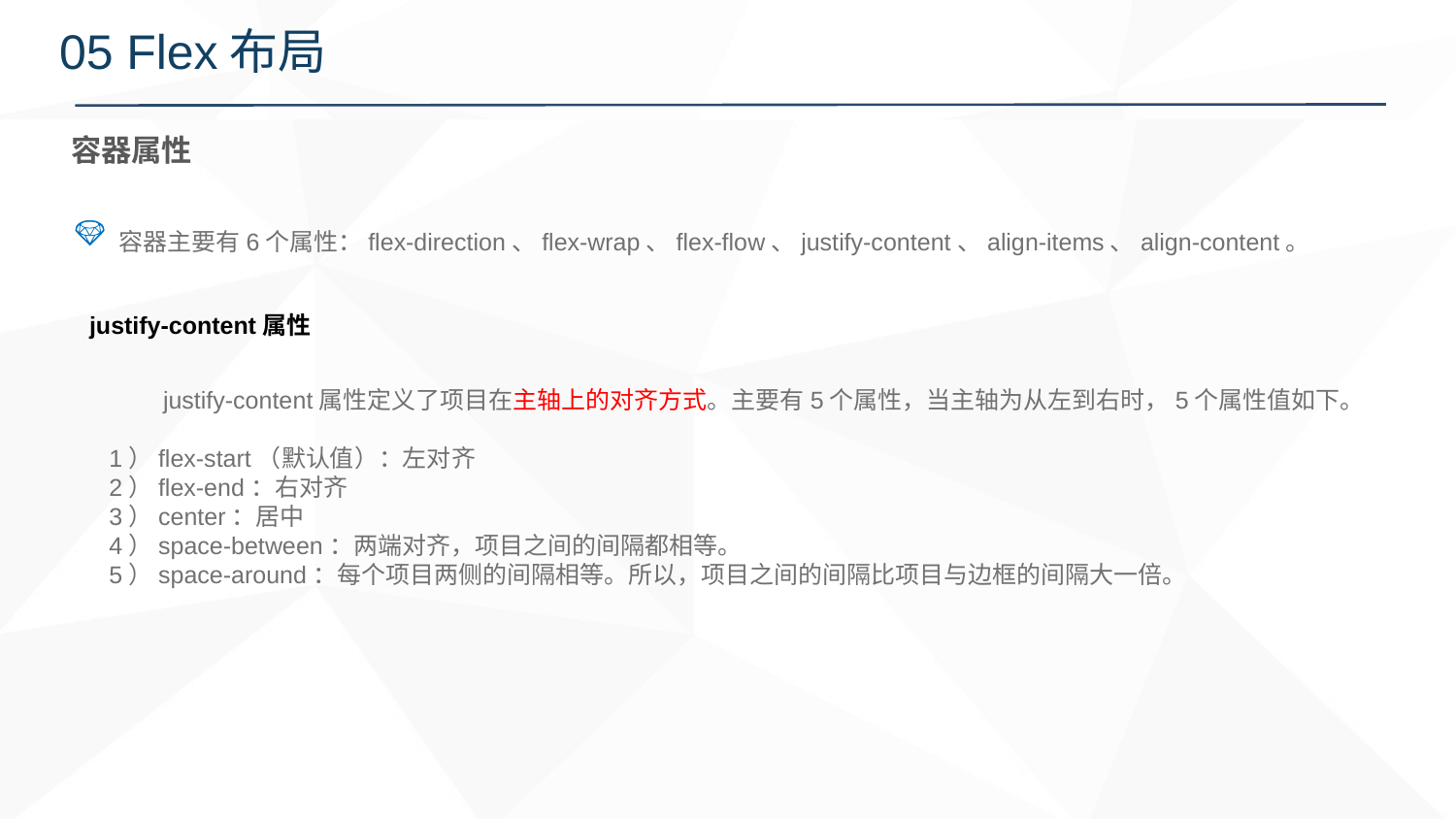

# 05 Flex布局
容器属性
容器主要有6个属性：flex-direction、flex-wrap、flex-flow、justify-content、align-items、align-content。

justify-content属性
        justify-content属性定义了项目在主轴上的对齐方式。主要有5个属性，当主轴为从左到右时，5个属性值如下。

1）flex-start（默认值）：左对齐
2）flex-end：右对齐
3）center：居中
4）space-between：两端对齐，项目之间的间隔都相等。
5）space-around：每个项目两侧的间隔相等。所以，项目之间的间隔比项目与边框的间隔大一倍。